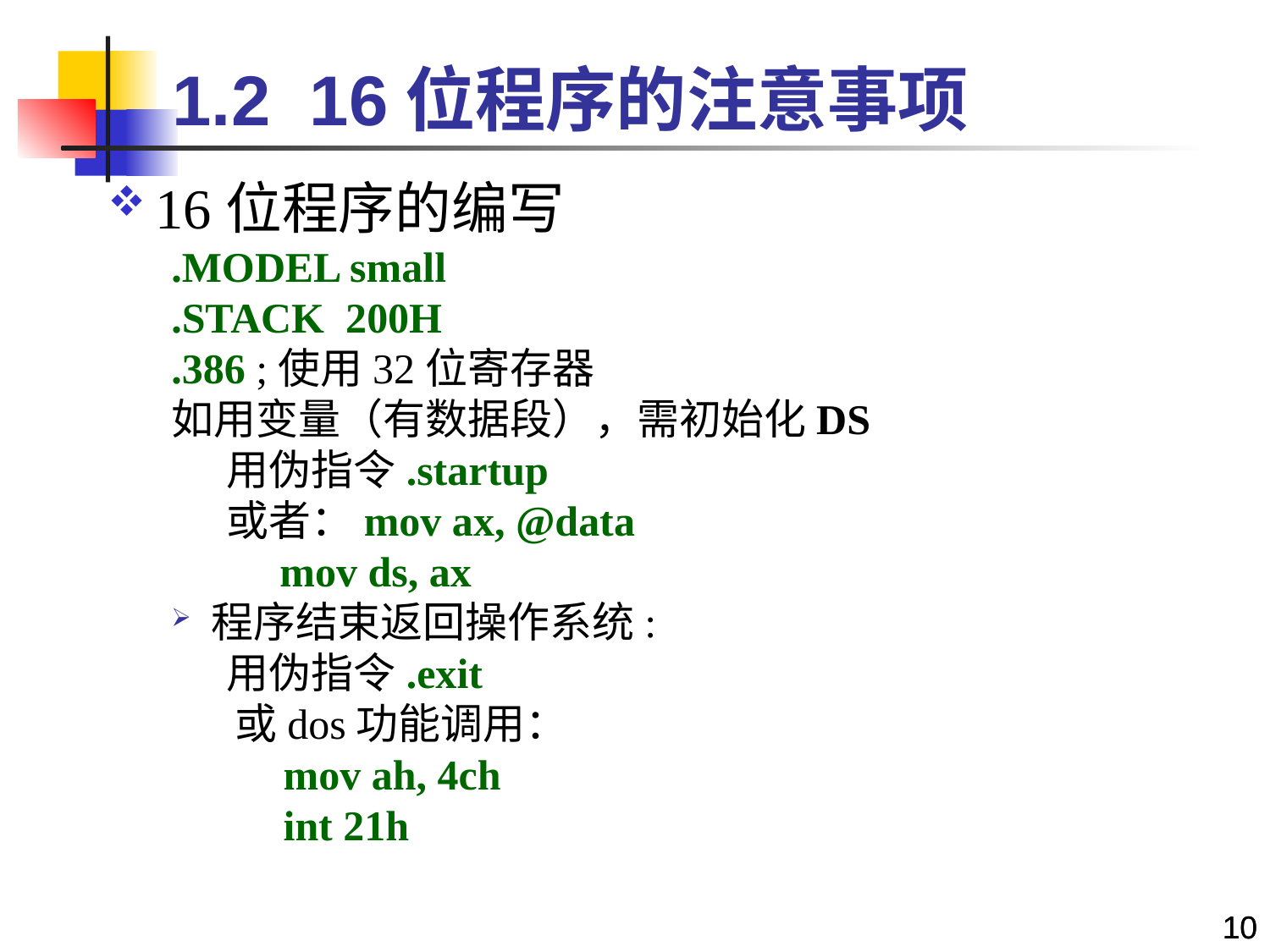

# 1.2  16位程序的注意事项
16位程序的编写
.MODEL small
.STACK  200H
.386 ;使用32位寄存器
如用变量（有数据段），需初始化DS
用伪指令.startup
或者：mov ax, @data
     mov ds, ax
程序结束返回操作系统:
用伪指令.exit
或dos功能调用：
mov ah, 4ch
int 21h